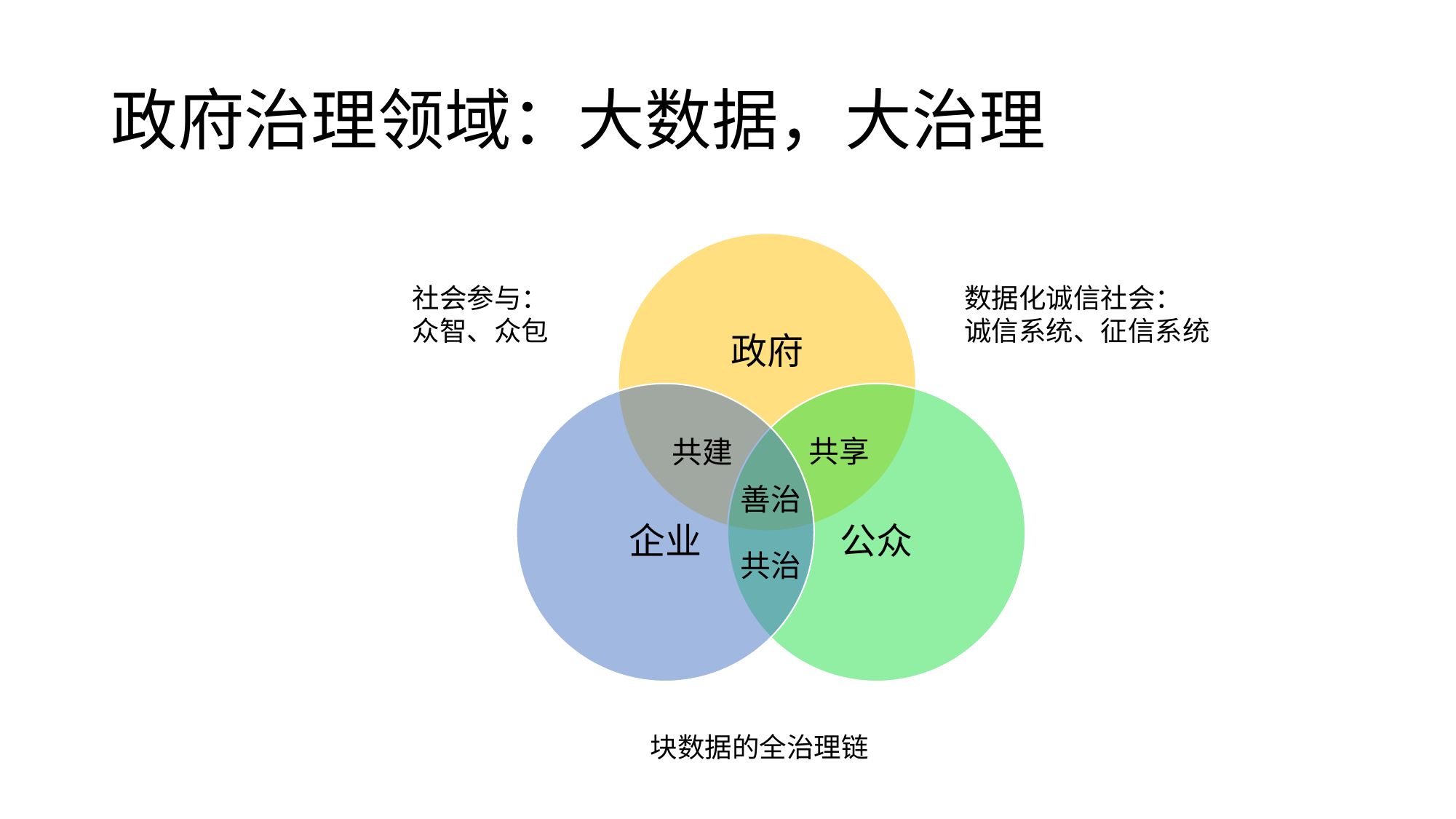

# 政府治理领域：大数据，大治理
政府
公众
企业
社会参与：
众智、众包
数据化诚信社会：
诚信系统、征信系统
共享
共建
善治
共治
块数据的全治理链